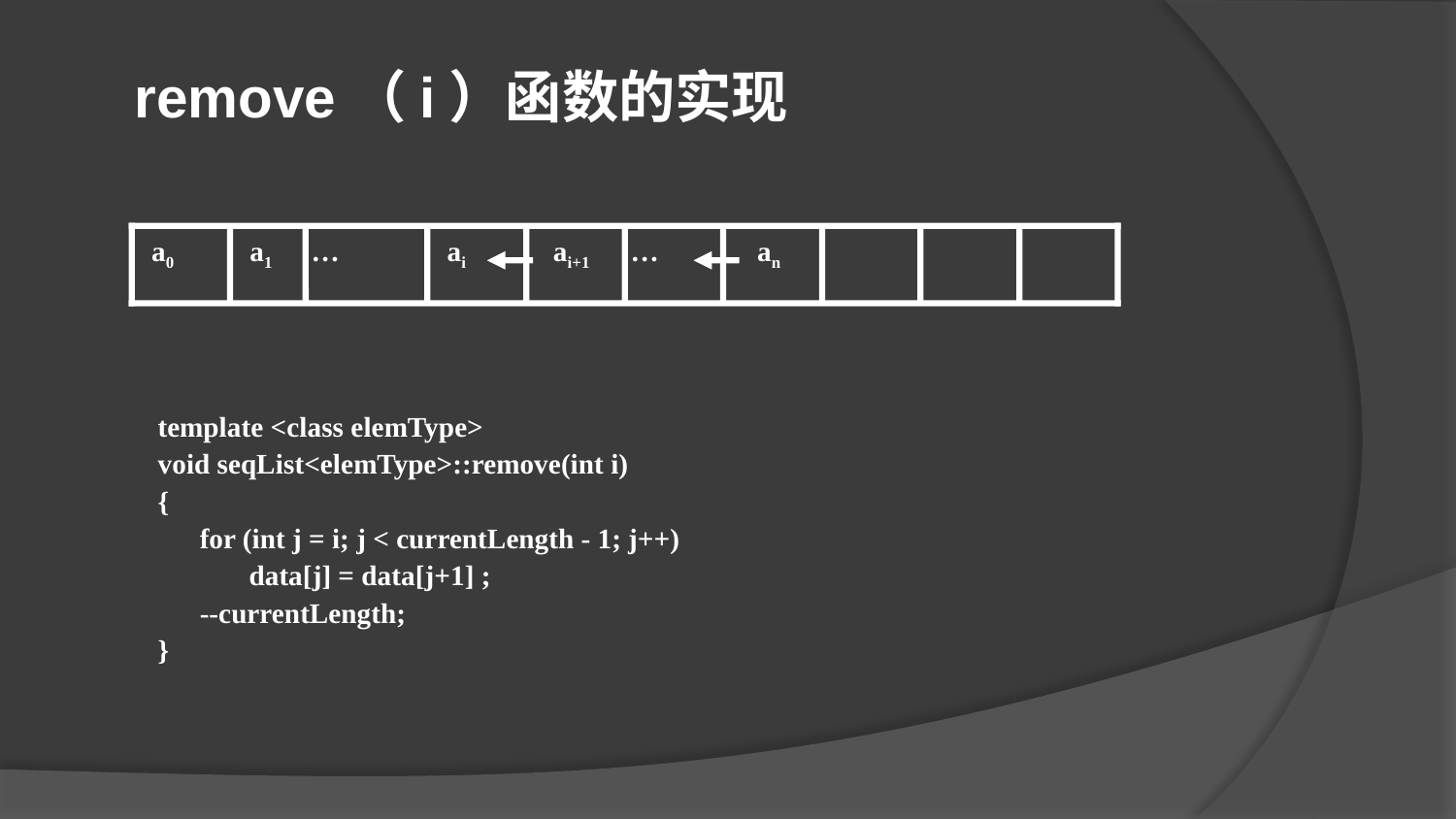

remove（i）函数的实现
  a0

  a1

…

  ai

   ai+1

…

    an

template <class elemType>
void seqList<elemType>::remove(int i)
{
      for (int j = i; j < currentLength - 1; j++)
             data[j] = data[j+1] ;
      --currentLength;
}